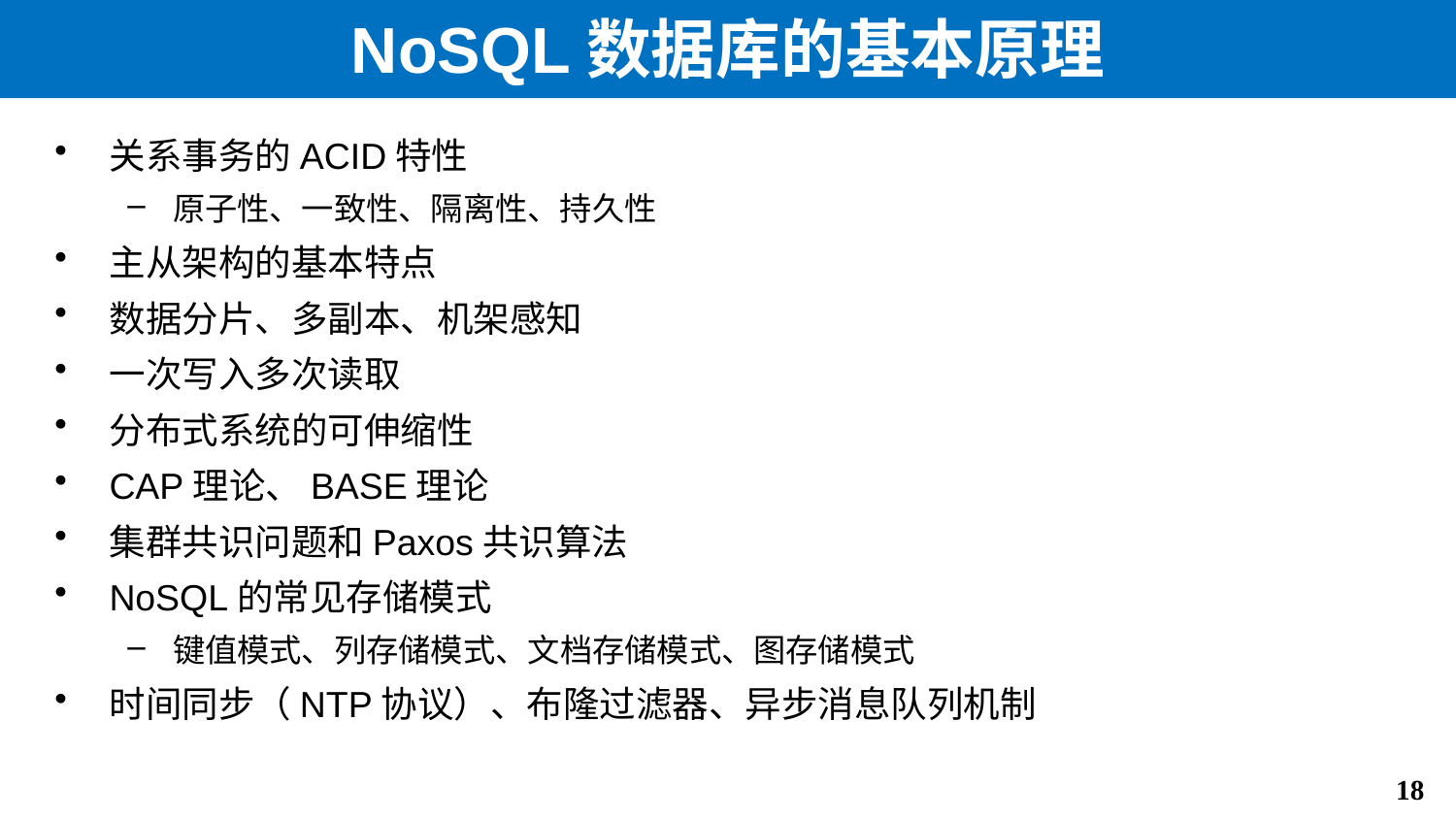

# NoSQL数据库的基本原理
关系事务的ACID特性
原子性、一致性、隔离性、持久性
主从架构的基本特点
数据分片、多副本、机架感知
一次写入多次读取
分布式系统的可伸缩性
CAP理论、BASE理论
集群共识问题和Paxos共识算法
NoSQL的常见存储模式
键值模式、列存储模式、文档存储模式、图存储模式
时间同步（NTP协议）、布隆过滤器、异步消息队列机制